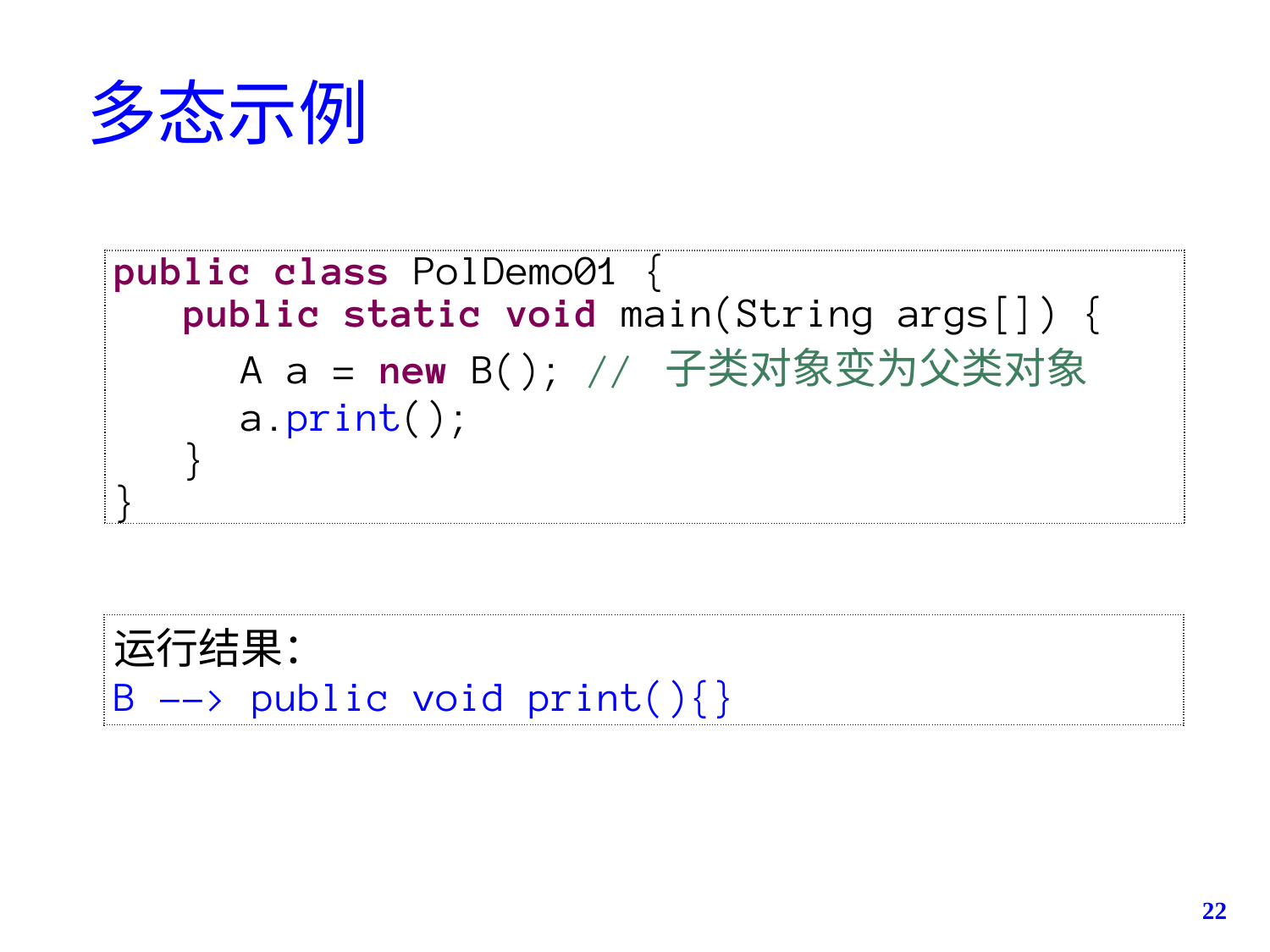

# 多态示例
| public class PolDemo01 { public static void main(String args[]) { A a = new B(); // 子类对象变为父类对象 a.print(); } } |
| --- |
| 运行结果： B --> public void print(){} |
| --- |
22